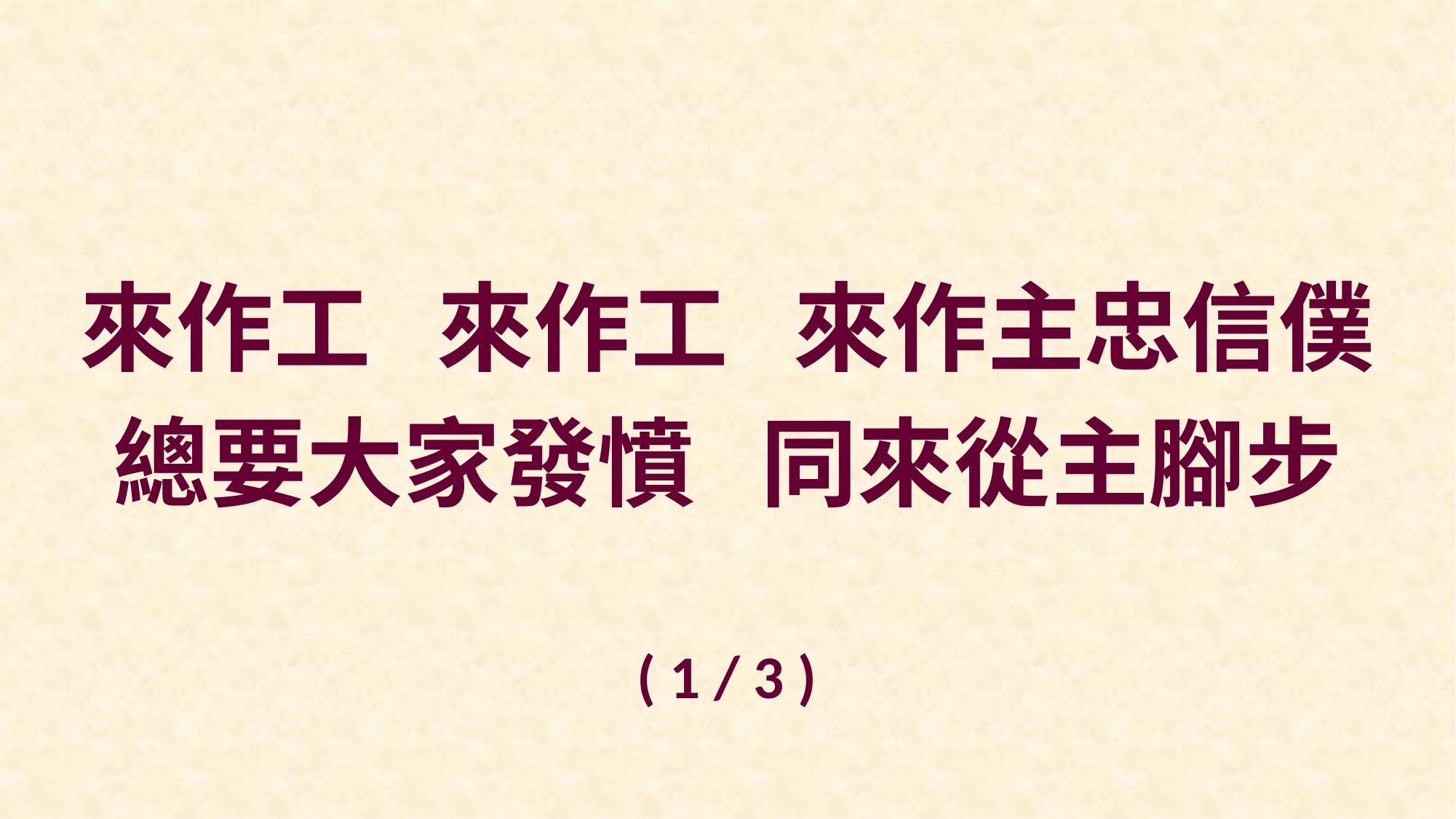

來作工   來作工   來作主忠信僕
總要大家發憤   同來從主腳步
( 1 / 3 )